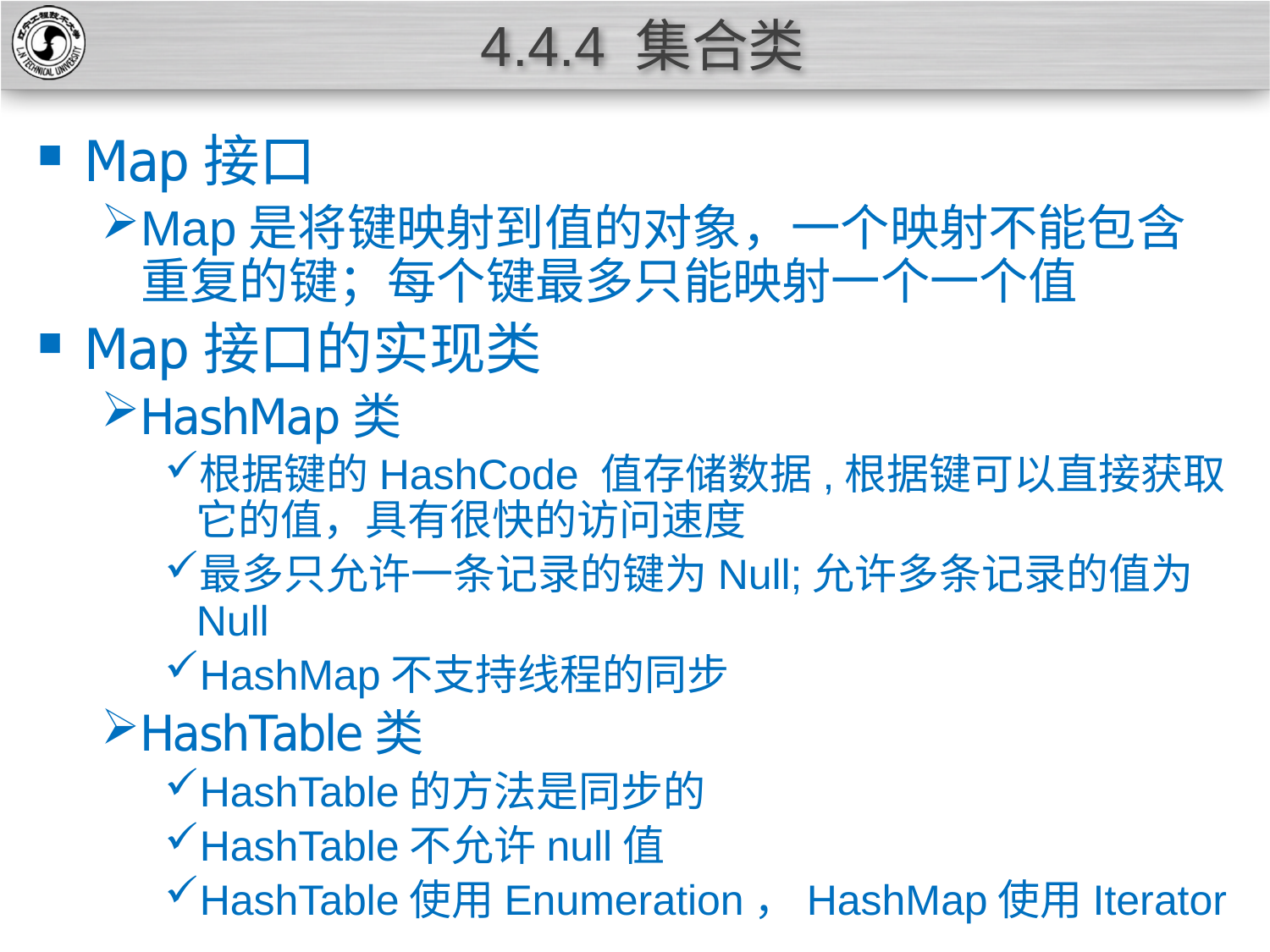

# 4.4.4 集合类
Map接口
Map是将键映射到值的对象，一个映射不能包含重复的键；每个键最多只能映射一个一个值
Map接口的实现类
HashMap类
根据键的HashCode 值存储数据,根据键可以直接获取它的值，具有很快的访问速度
最多只允许一条记录的键为Null;允许多条记录的值为Null
HashMap不支持线程的同步
HashTable类
HashTable的方法是同步的
HashTable不允许null值
HashTable使用Enumeration，HashMap使用Iterator